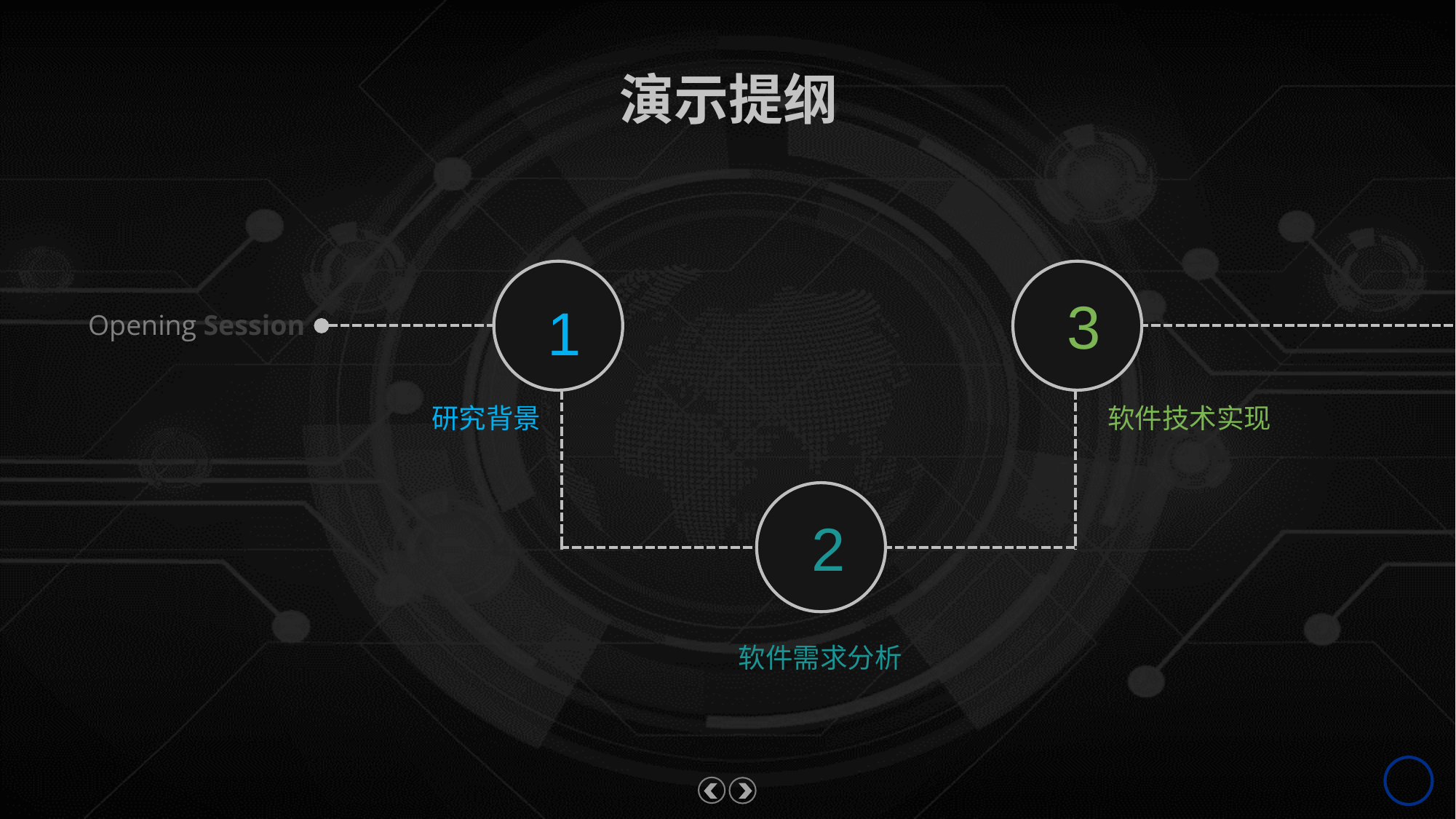

演示提纲

3
1
Opening Session
研究背景
软件技术实现

2
软件需求分析